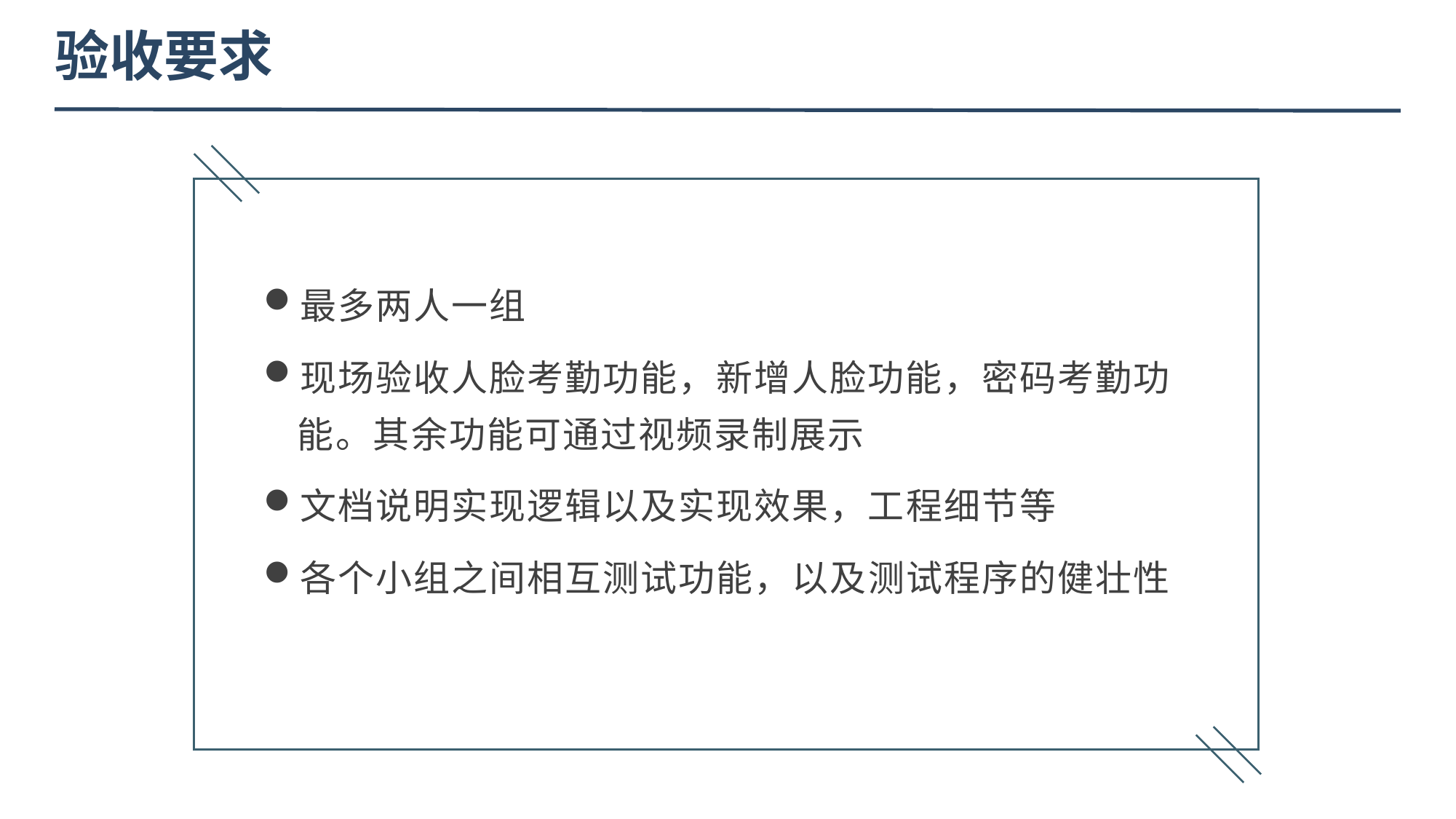

验收要求

最多两人一组
现场验收人脸考勤功能，新增人脸功能，密码考勤功能。其余功能可通过视频录制展示
文档说明实现逻辑以及实现效果，工程细节等
各个小组之间相互测试功能，以及测试程序的健壮性